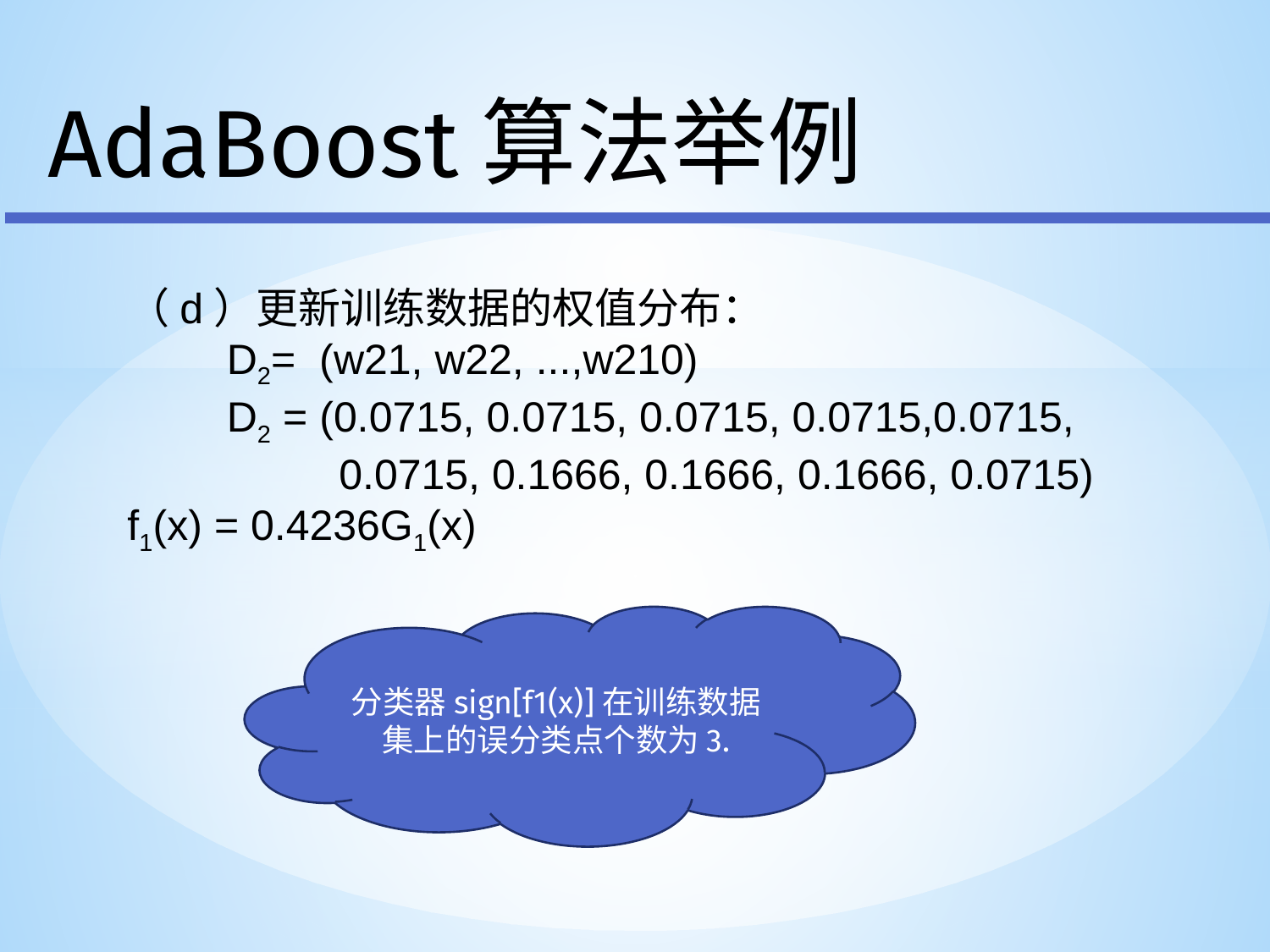

AdaBoost算法举例
（d）更新训练数据的权值分布：
D2=  (w21, w22, ...,w210)
D2 = (0.0715, 0.0715, 0.0715, 0.0715,0.0715, 0.0715, 0.1666, 0.1666, 0.1666, 0.0715)
f1(x) = 0.4236G1(x)
分类器sign[f1(x)]在训练数据集上的误分类点个数为3.